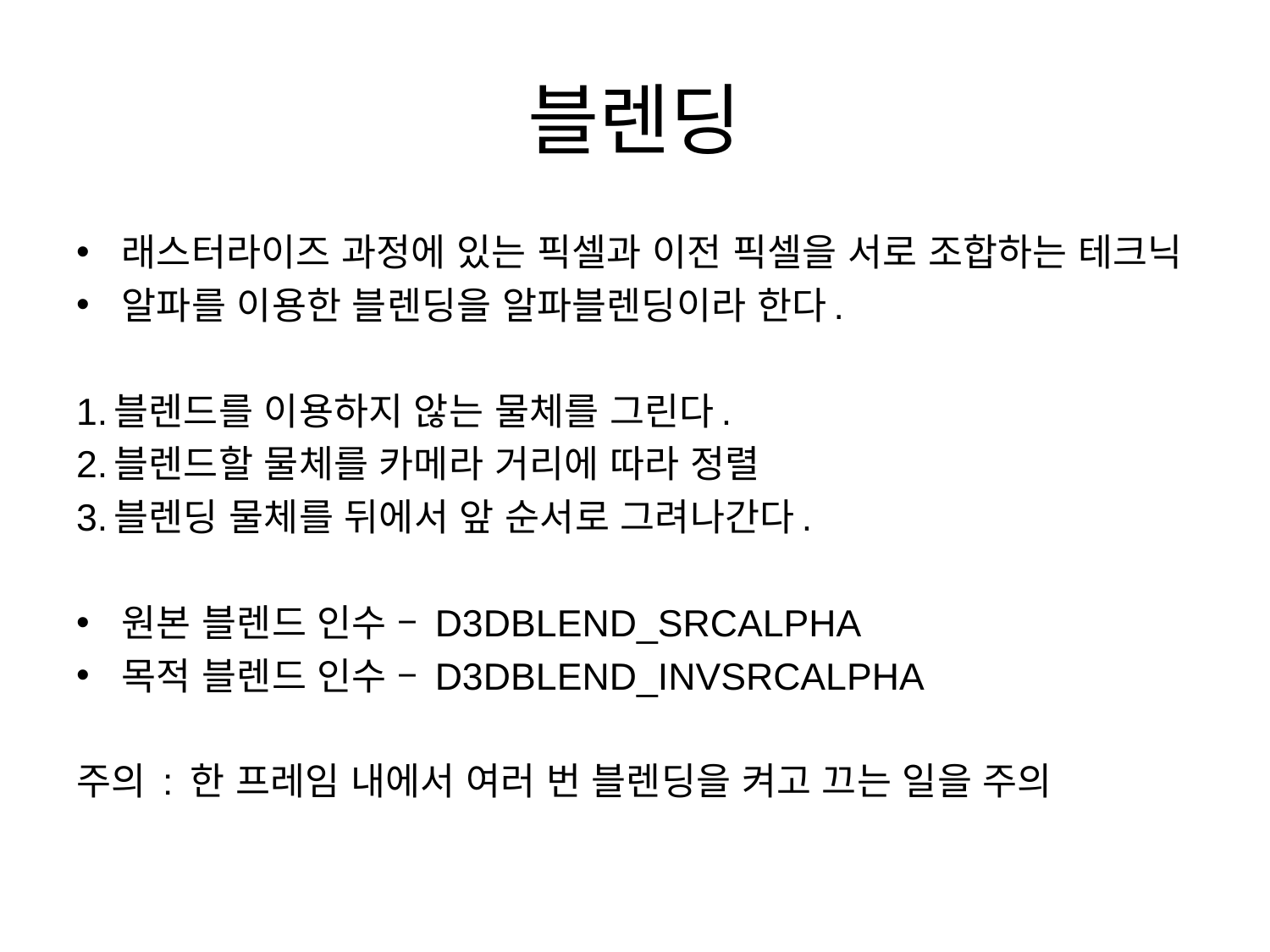

# 블렌딩
래스터라이즈 과정에 있는 픽셀과 이전 픽셀을 서로 조합하는 테크닉
알파를 이용한 블렌딩을 알파블렌딩이라 한다.

1.블렌드를 이용하지 않는 물체를 그린다.
2.블렌드할 물체를 카메라 거리에 따라 정렬
3.블렌딩 물체를 뒤에서 앞 순서로 그려나간다.

원본 블렌드 인수 – D3DBLEND_SRCALPHA
목적 블렌드 인수 – D3DBLEND_INVSRCALPHA

주의 : 한 프레임 내에서 여러 번 블렌딩을 켜고 끄는 일을 주의